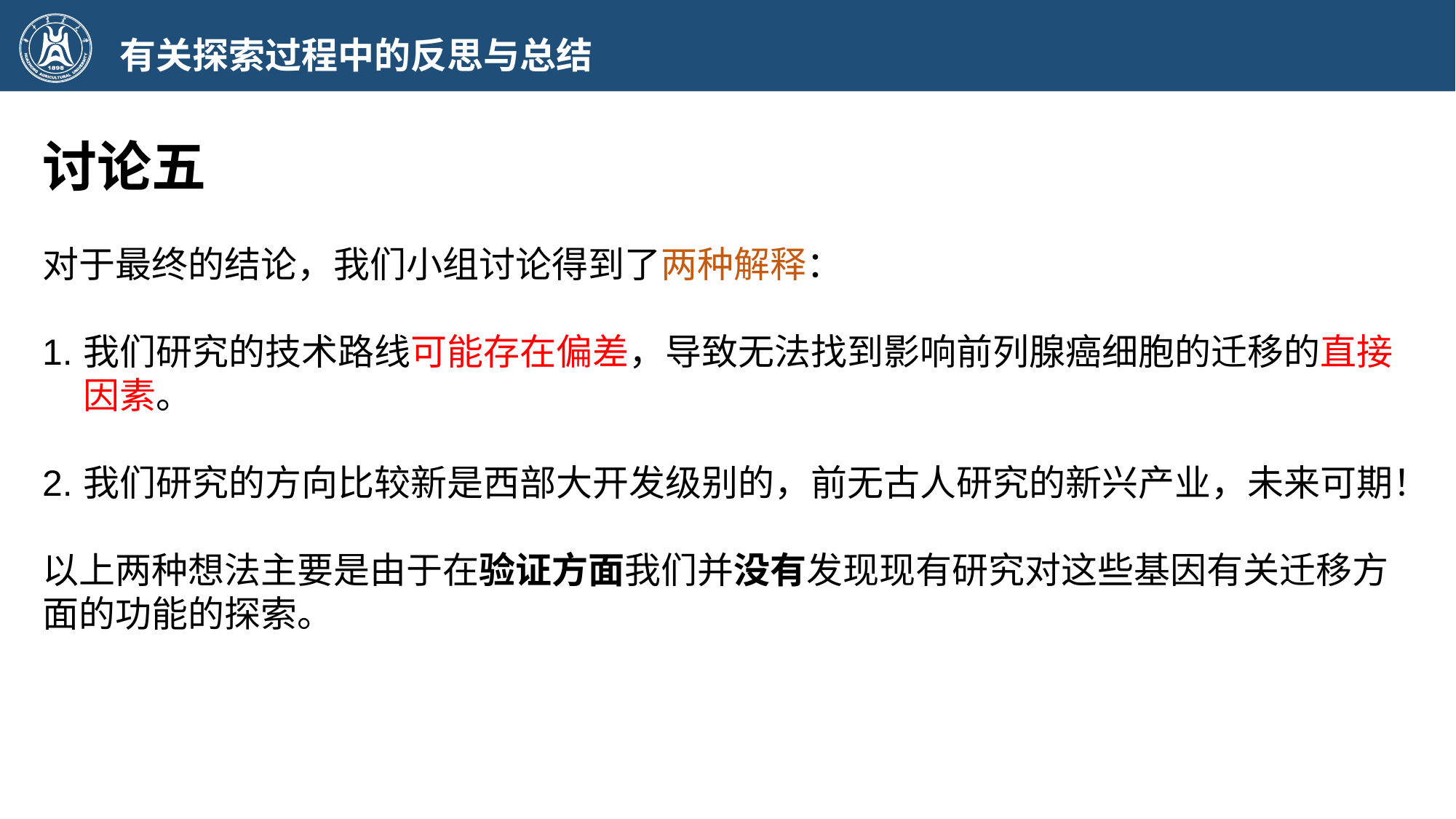

有关探索过程中的反思与总结
讨论五

对于最终的结论，我们小组讨论得到了两种解释：

我们研究的技术路线可能存在偏差，导致无法找到影响前列腺癌细胞的迁移的直接因素。

我们研究的方向比较新是西部大开发级别的，前无古人研究的新兴产业，未来可期！

以上两种想法主要是由于在验证方面我们并没有发现现有研究对这些基因有关迁移方面的功能的探索。